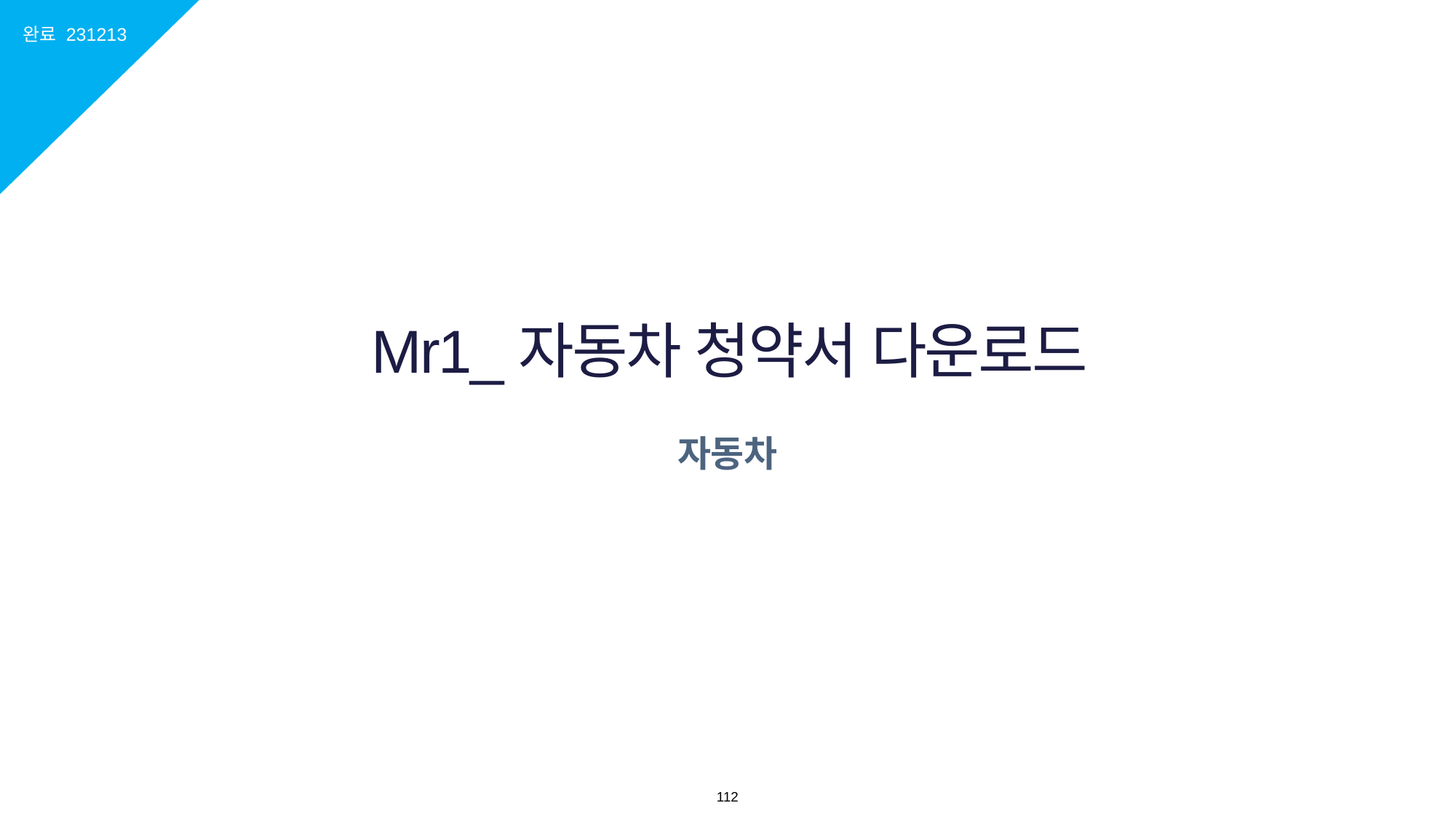

완료 231213
# Mr1_자동차 청약서 다운로드
자동차